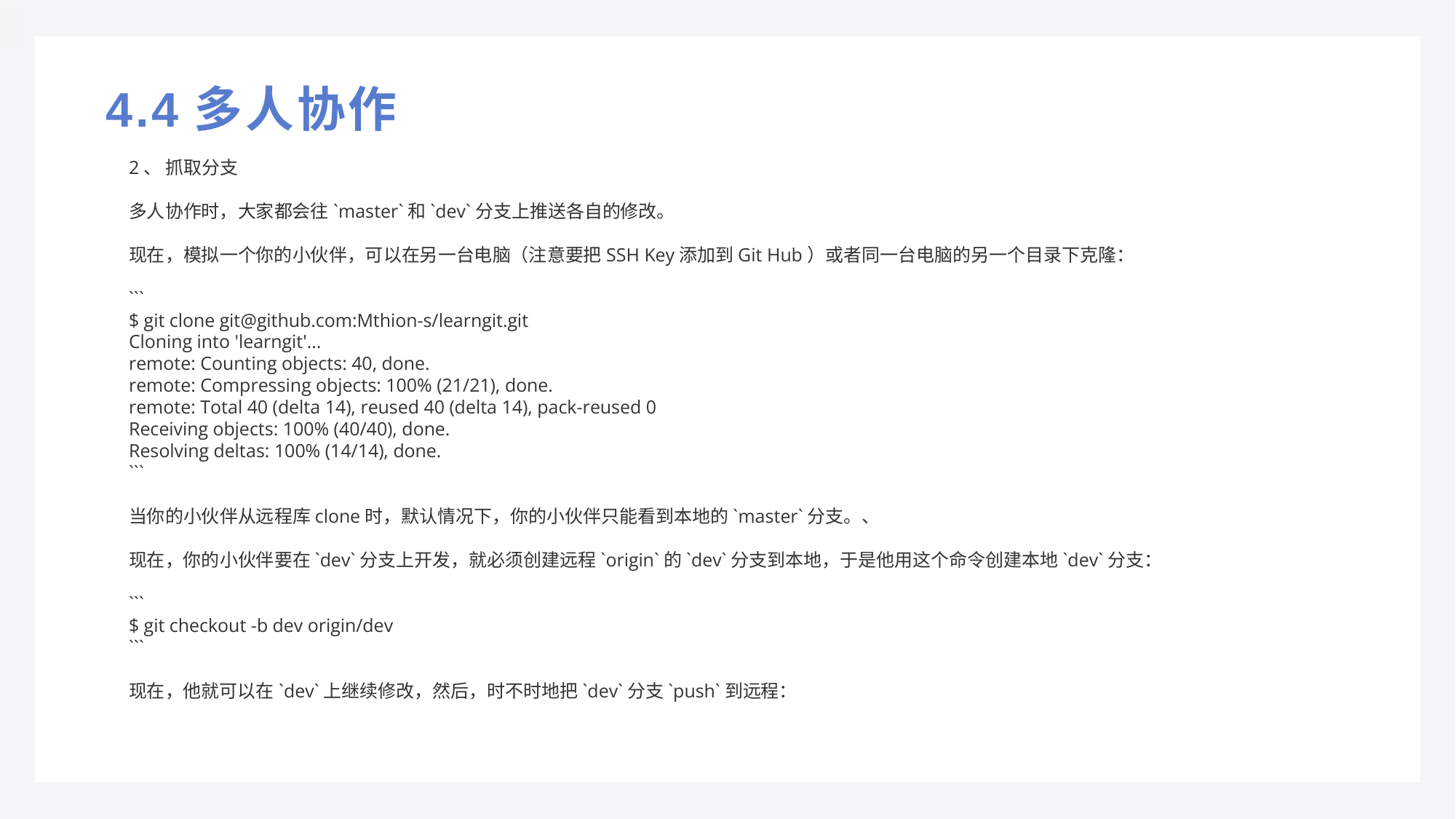

# 4.4多人协作

2、 抓取分支

多人协作时，大家都会往`master`和`dev`分支上推送各自的修改。

现在，模拟一个你的小伙伴，可以在另一台电脑（注意要把SSH Key添加到Git Hub）或者同一台电脑的另一个目录下克隆：

```
$ git clone git@github.com:Mthion-s/learngit.git
Cloning into 'learngit'...
remote: Counting objects: 40, done.
remote: Compressing objects: 100% (21/21), done.
remote: Total 40 (delta 14), reused 40 (delta 14), pack-reused 0
Receiving objects: 100% (40/40), done.
Resolving deltas: 100% (14/14), done.
```

当你的小伙伴从远程库clone时，默认情况下，你的小伙伴只能看到本地的`master`分支。、

现在，你的小伙伴要在`dev`分支上开发，就必须创建远程`origin`的`dev`分支到本地，于是他用这个命令创建本地`dev`分支：

```
$ git checkout -b dev origin/dev
```

现在，他就可以在`dev`上继续修改，然后，时不时地把`dev`分支`push`到远程：